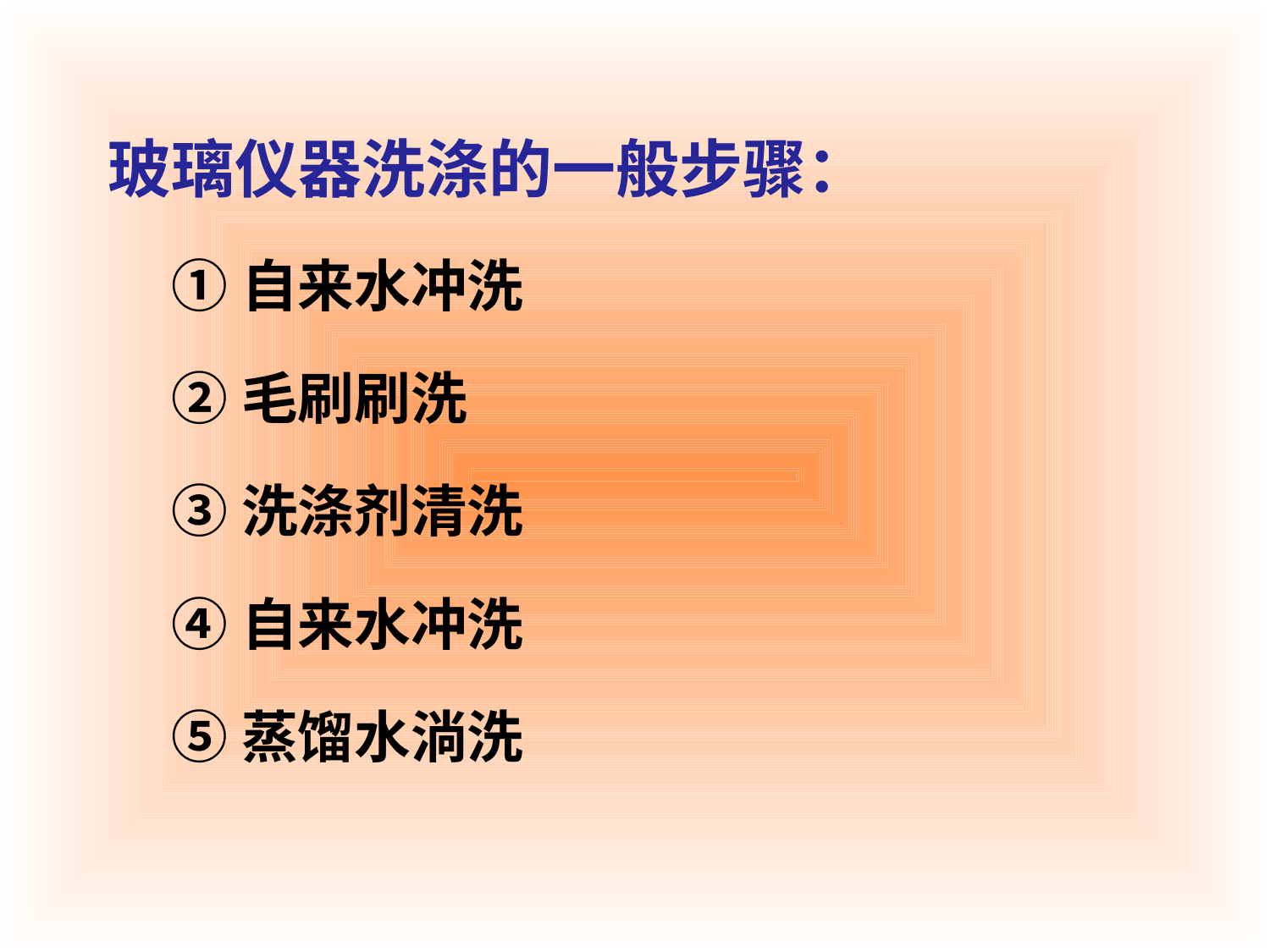

#
玻璃仪器洗涤的一般步骤：
①自来水冲洗
②毛刷刷洗
③洗涤剂清洗
④自来水冲洗
⑤蒸馏水淌洗